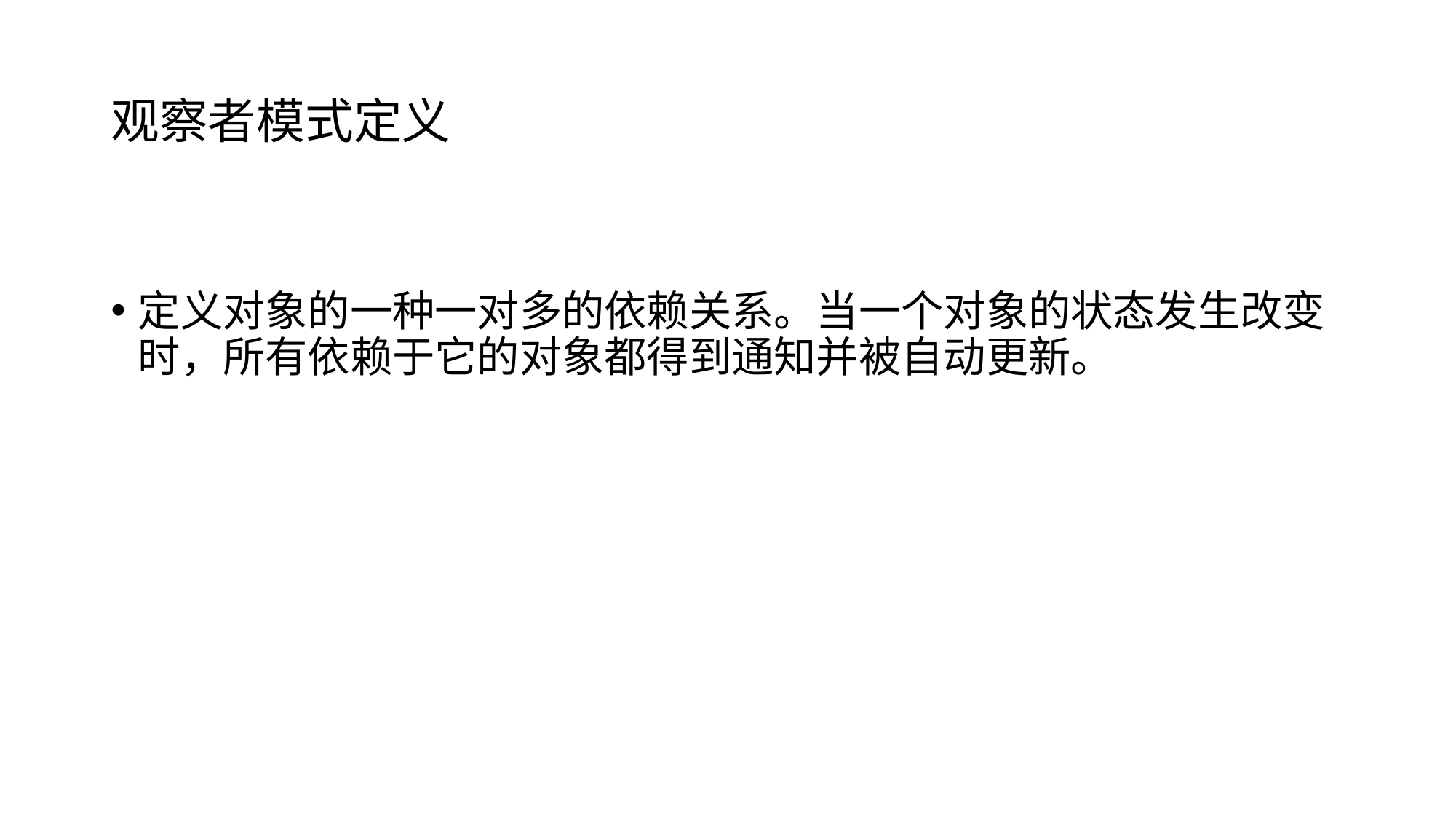

# 观察者模式定义

定义对象的一种一对多的依赖关系。当一个对象的状态发生改变时，所有依赖于它的对象都得到通知并被自动更新。